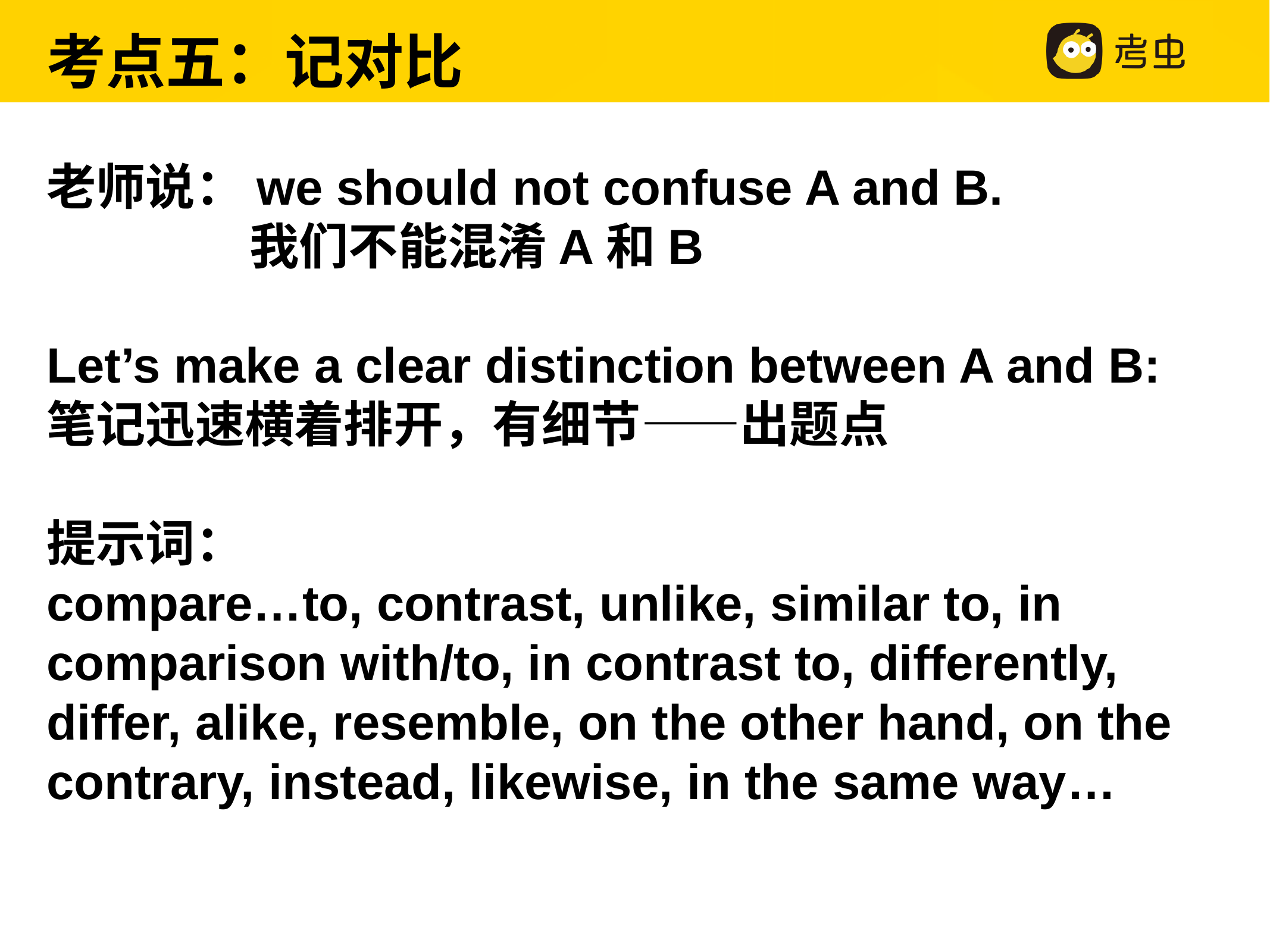

考点五：记对比

老师说：we should not confuse A and B.
	         我们不能混淆A和B

Let’s make a clear distinction between A and B:
笔记迅速横着排开，有细节——出题点

提示词：
compare…to, contrast, unlike, similar to, in comparison with/to, in contrast to, differently, differ, alike, resemble, on the other hand, on the contrary, instead, likewise, in the same way…